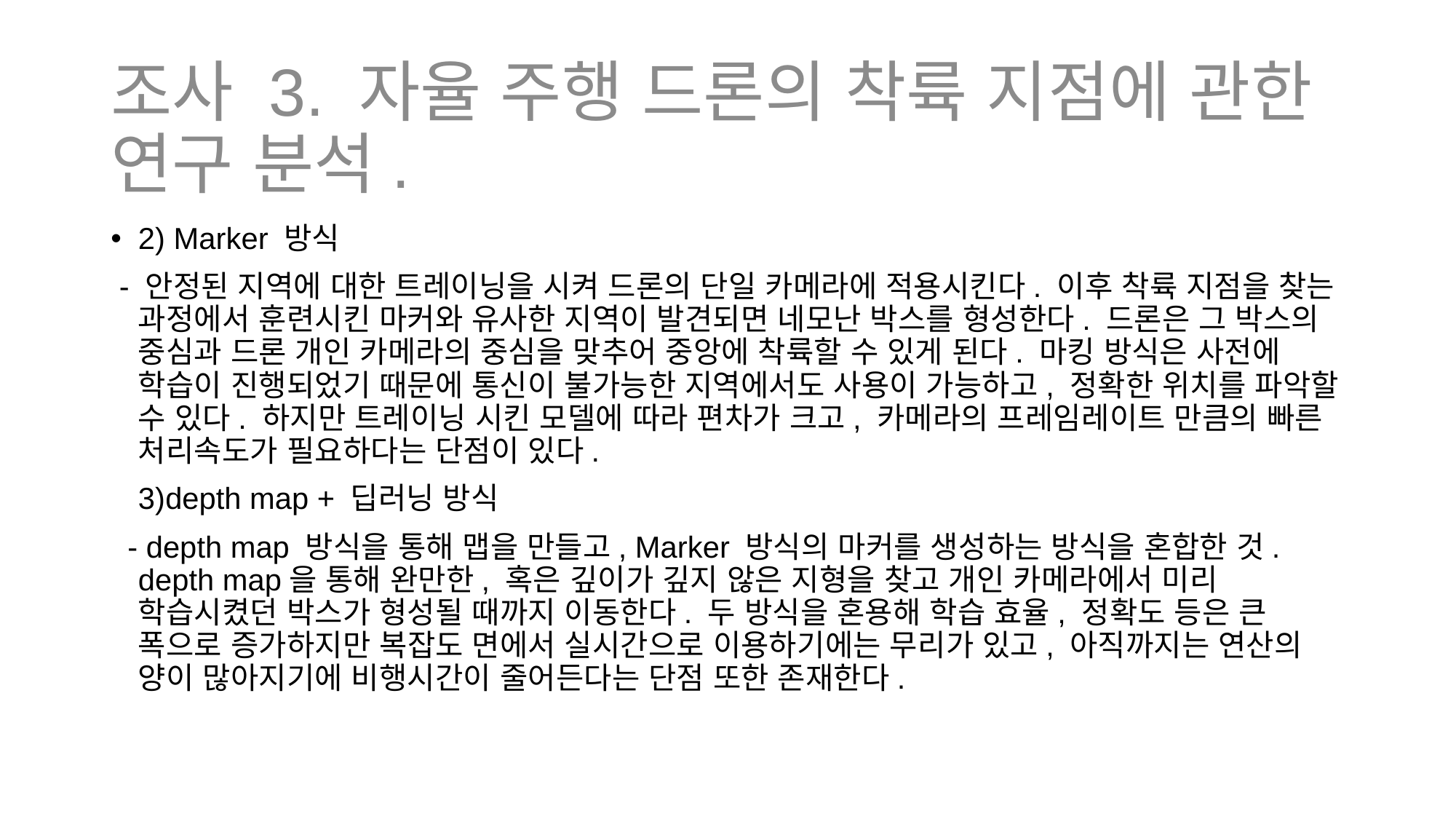

조사 3. 자율 주행 드론의 착륙 지점에 관한 연구 분석.

2) Marker 방식
 - 안정된 지역에 대한 트레이닝을 시켜 드론의 단일 카메라에 적용시킨다. 이후 착륙 지점을 찾는 과정에서 훈련시킨 마커와 유사한 지역이 발견되면 네모난 박스를 형성한다. 드론은 그 박스의 중심과 드론 개인 카메라의 중심을 맞추어 중앙에 착륙할 수 있게 된다. 마킹 방식은 사전에 학습이 진행되었기 때문에 통신이 불가능한 지역에서도 사용이 가능하고, 정확한 위치를 파악할 수 있다. 하지만 트레이닝 시킨 모델에 따라 편차가 크고, 카메라의 프레임레이트 만큼의 빠른 처리속도가 필요하다는 단점이 있다.
	3)depth map + 딥러닝 방식
  - depth map 방식을 통해 맵을 만들고, Marker 방식의 마커를 생성하는 방식을 혼합한 것. depth map을 통해 완만한, 혹은 깊이가 깊지 않은 지형을 찾고 개인 카메라에서 미리 학습시켰던 박스가 형성될 때까지 이동한다. 두 방식을 혼용해 학습 효율, 정확도 등은 큰 폭으로 증가하지만 복잡도 면에서 실시간으로 이용하기에는 무리가 있고, 아직까지는 연산의 양이 많아지기에 비행시간이 줄어든다는 단점 또한 존재한다.